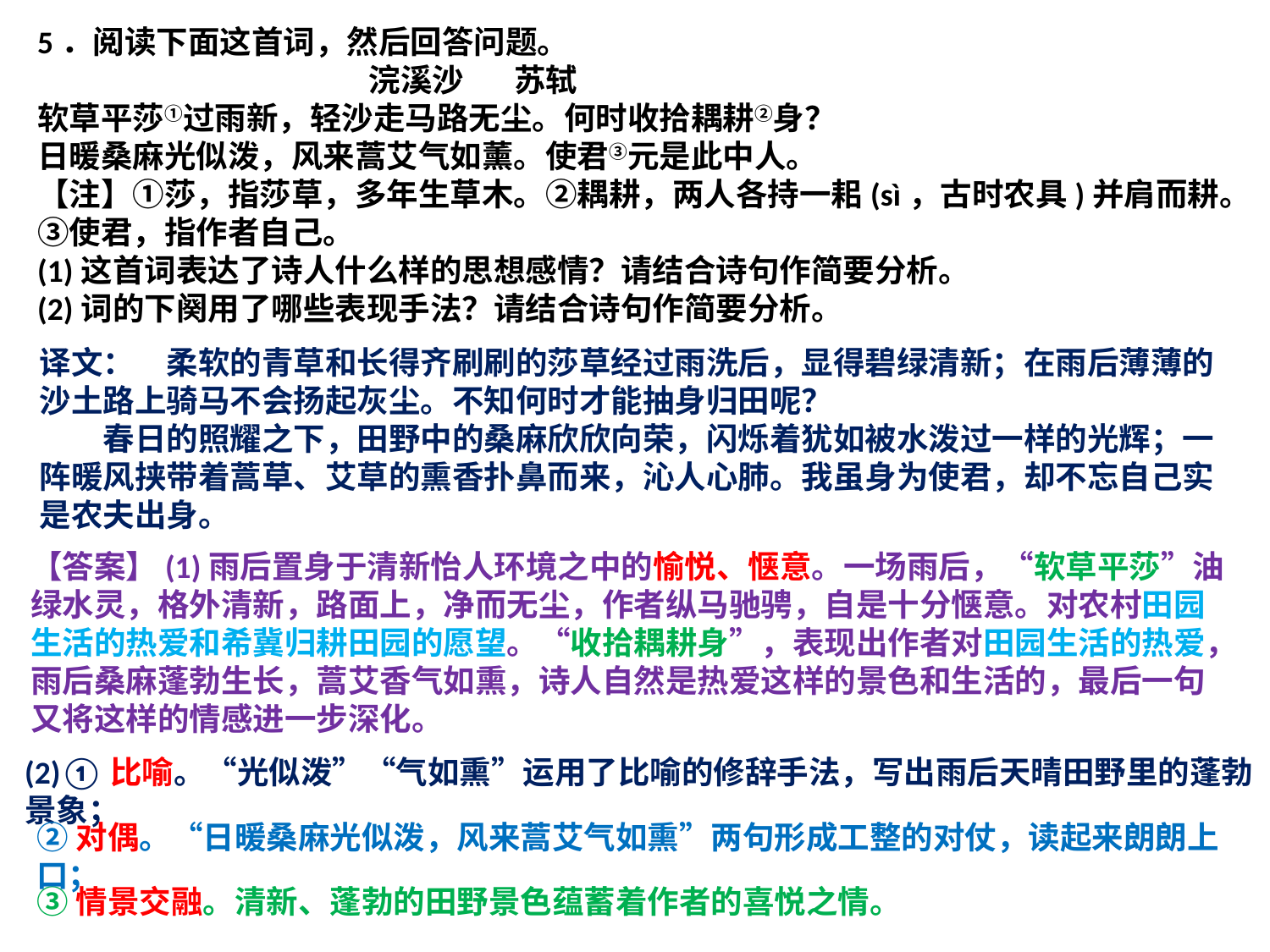

5．阅读下面这首词，然后回答问题。
                                             浣溪沙       苏轼
软草平莎①过雨新，轻沙走马路无尘。何时收拾耦耕②身？
日暖桑麻光似泼，风来蒿艾气如薰。使君③元是此中人。
【注】①莎，指莎草，多年生草木。②耦耕，两人各持一耜(sì，古时农具)并肩而耕。③使君，指作者自己。
(1)这首词表达了诗人什么样的思想感情？请结合诗句作简要分析。
(2)词的下阕用了哪些表现手法？请结合诗句作简要分析。
译文：　柔软的青草和长得齐刷刷的莎草经过雨洗后，显得碧绿清新；在雨后薄薄的沙土路上骑马不会扬起灰尘。不知何时才能抽身归田呢？
　　春日的照耀之下，田野中的桑麻欣欣向荣，闪烁着犹如被水泼过一样的光辉；一阵暖风挟带着蒿草、艾草的熏香扑鼻而来，沁人心肺。我虽身为使君，却不忘自己实是农夫出身。
【答案】(1)雨后置身于清新怡人环境之中的愉悦、惬意。一场雨后，“软草平莎”油绿水灵，格外清新，路面上，净而无尘，作者纵马驰骋，自是十分惬意。对农村田园生活的热爱和希冀归耕田园的愿望。“收拾耦耕身”，表现出作者对田园生活的热爱，雨后桑麻蓬勃生长，蒿艾香气如熏，诗人自然是热爱这样的景色和生活的，最后一句又将这样的情感进一步深化。
(2)①比喻。“光似泼”“气如熏”运用了比喻的修辞手法，写出雨后天晴田野里的蓬勃景象；
②对偶。“日暖桑麻光似泼，风来蒿艾气如熏”两句形成工整的对仗，读起来朗朗上口；
③情景交融。清新、蓬勃的田野景色蕴蓄着作者的喜悦之情。